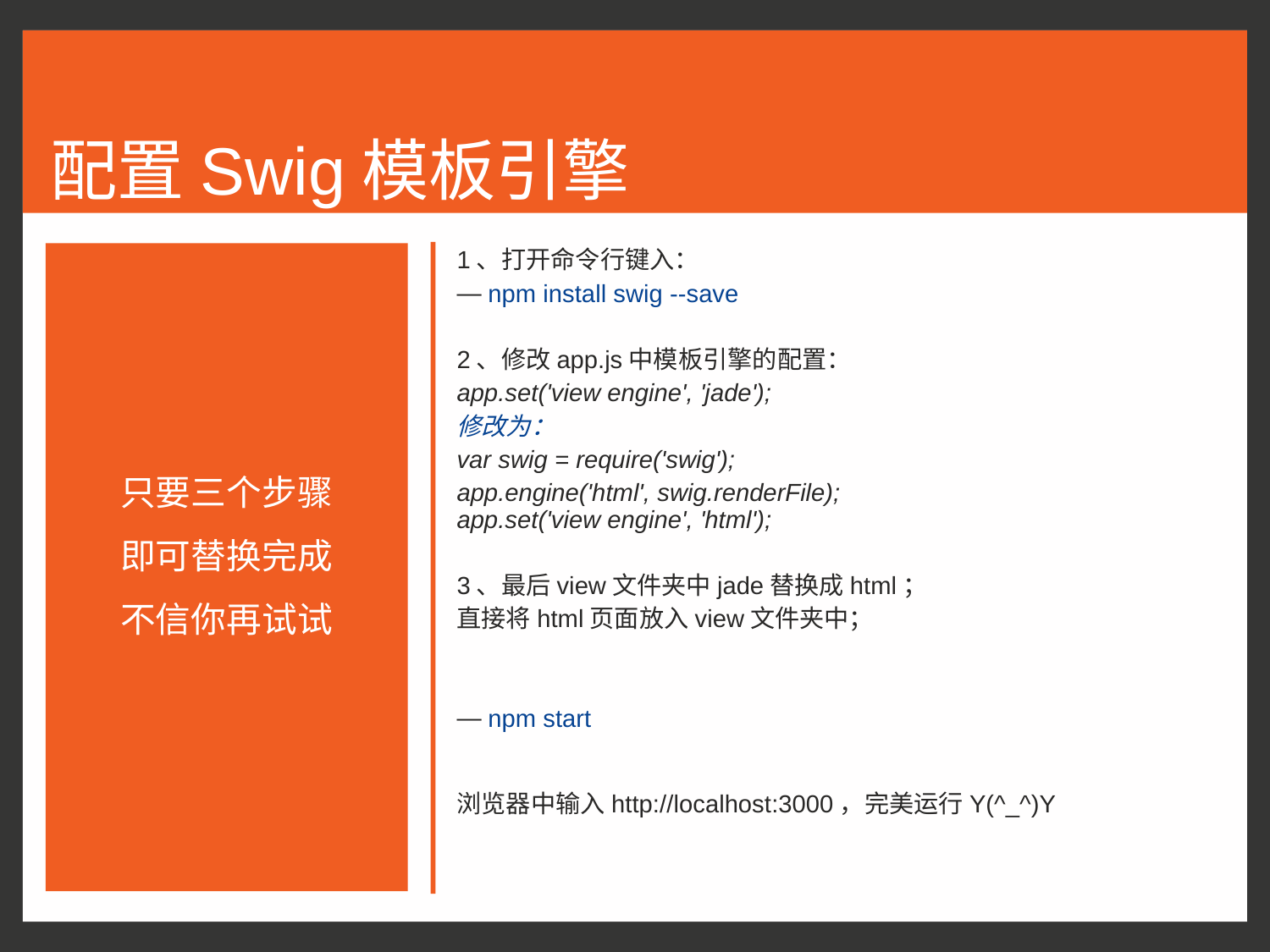

# 配置Swig模板引擎

1、打开命令行键入：
npm install swig --save

2、修改app.js中模板引擎的配置：
app.set('view engine', 'jade');
修改为：
var swig = require('swig');
app.engine('html', swig.renderFile);
app.set('view engine', 'html');

3、最后view文件夹中jade替换成html；
直接将html页面放入view文件夹中；

npm start

浏览器中输入http://localhost:3000，完美运行Y(^_^)Y
只要三个步骤
即可替换完成
不信你再试试